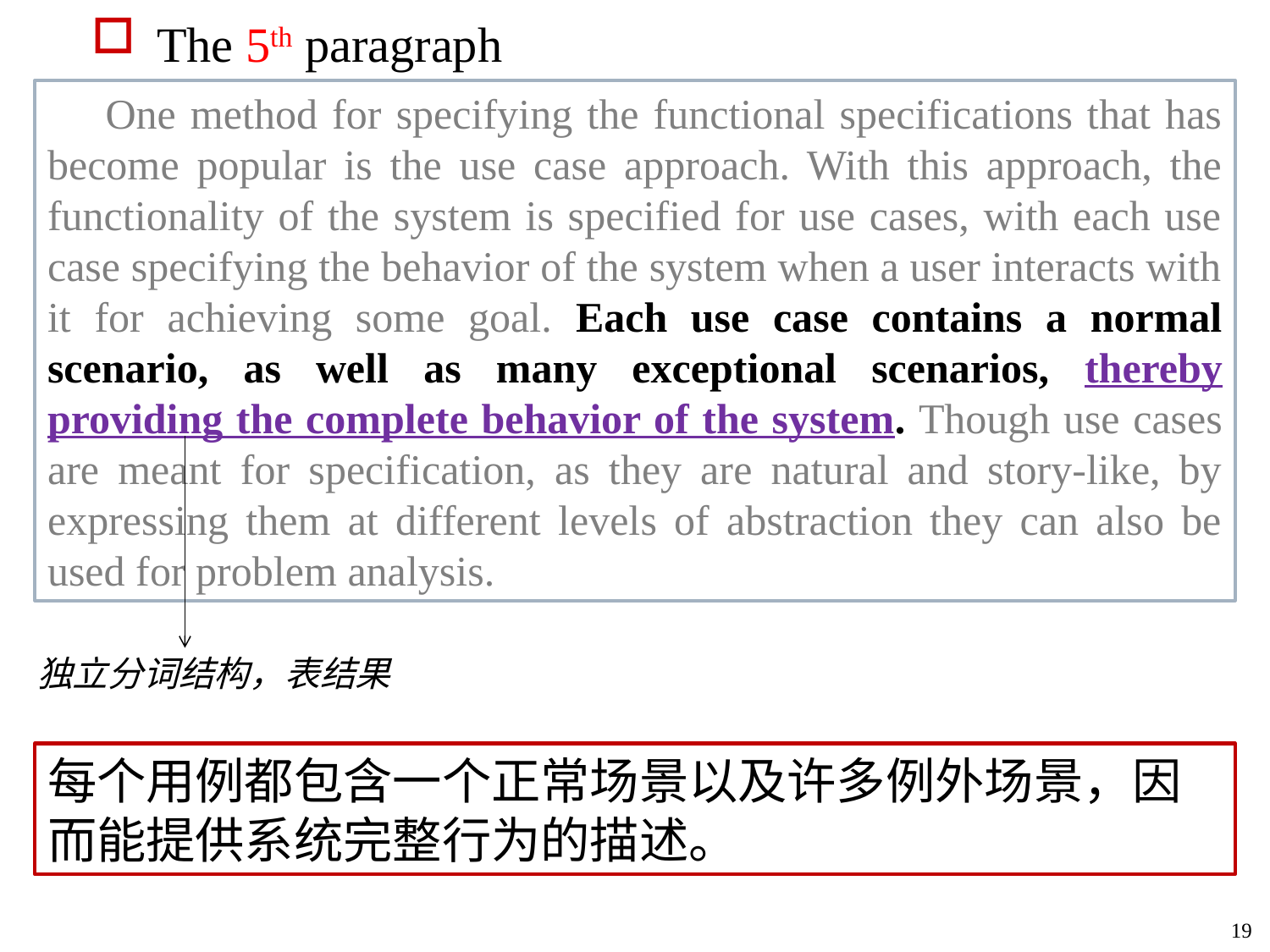

The 5th paragraph
    One method for specifying the functional specifications that has become popular is the use case approach. With this approach, the functionality of the system is specified for use cases, with each use case specifying the behavior of the system when a user interacts with it for achieving some goal. Each use case contains a normal scenario, as well as many exceptional scenarios, thereby providing the complete behavior of the system. Though use cases are meant for specification, as they are natural and story-like, by expressing them at different levels of abstraction they can also be used for problem analysis.
独立分词结构，表结果
每个用例都包含一个正常场景以及许多例外场景，因而能提供系统完整行为的描述。
19